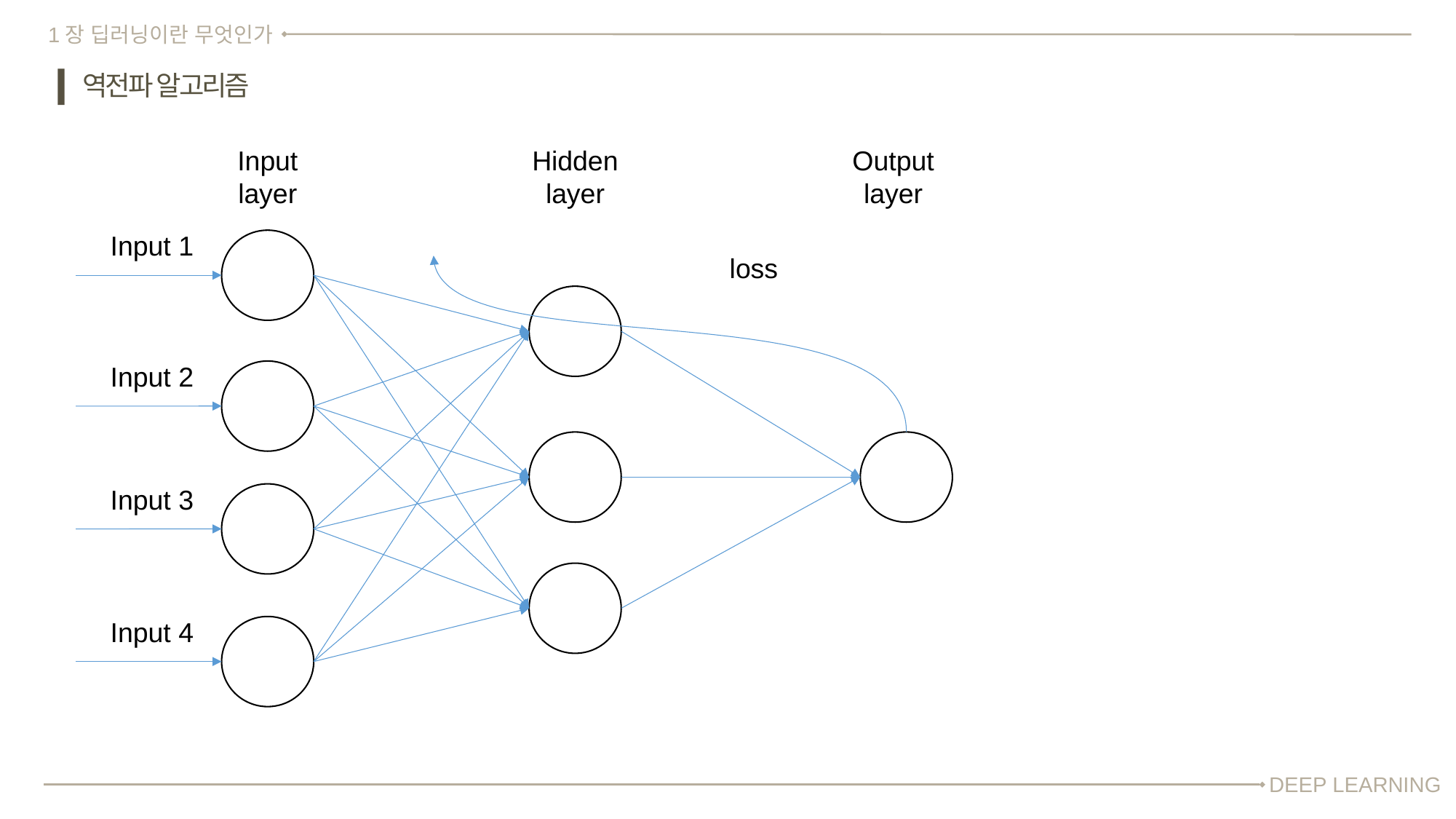

1장 딥러닝이란 무엇인가

역전파 알고리즘
Hidden
layer
Input
layer
Output
layer
Input 1

loss

Input 2

Input 3

Input 4

DEEP LEARNING